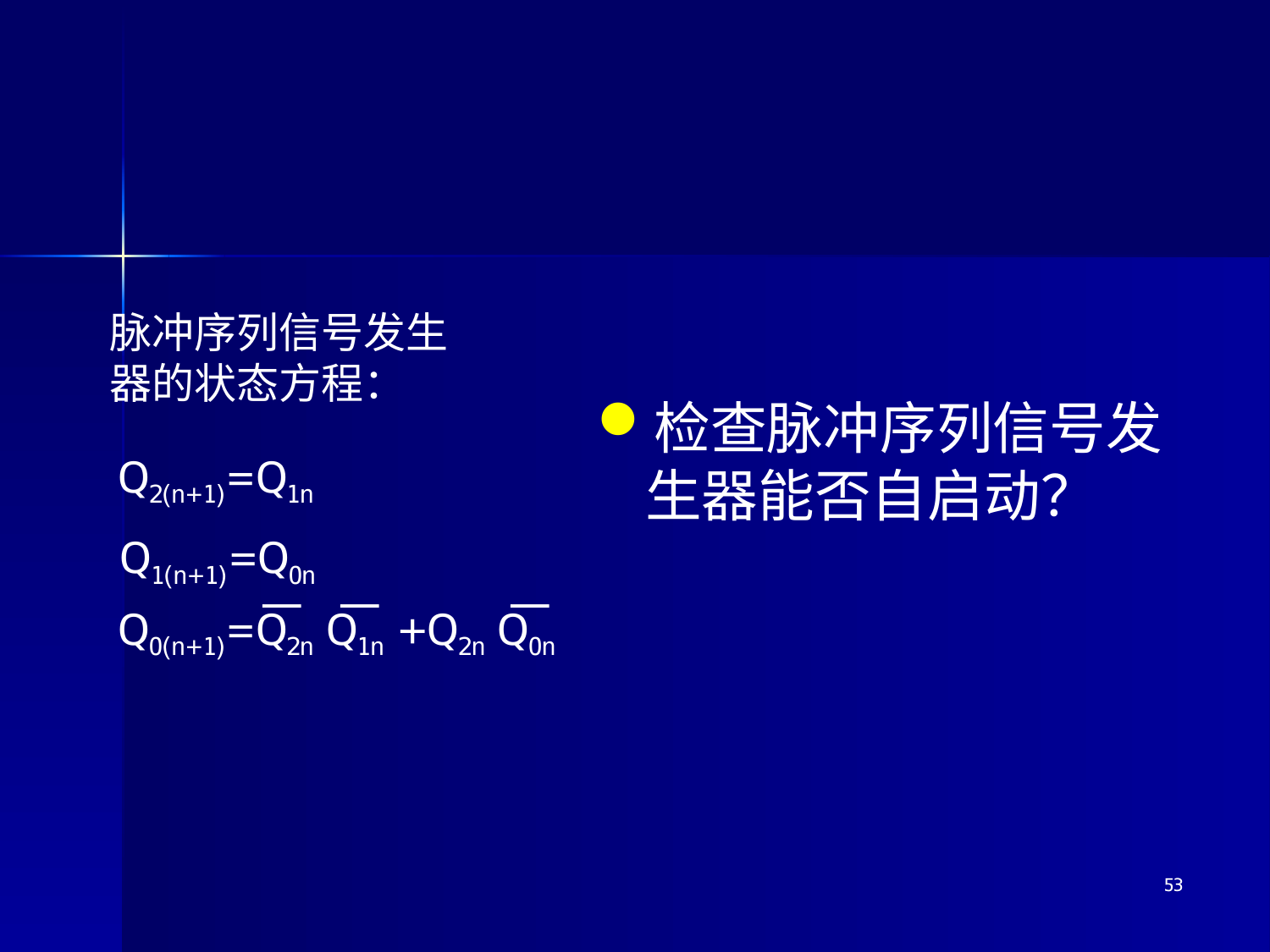

#
脉冲序列信号发生器的状态方程：
检查脉冲序列信号发生器能否自启动？

Q2(n+1)=Q1n
Q1(n+1)=Q0n
           —   —          —
Q0(n+1)=Q2n Q1n +Q2n Q0n
53